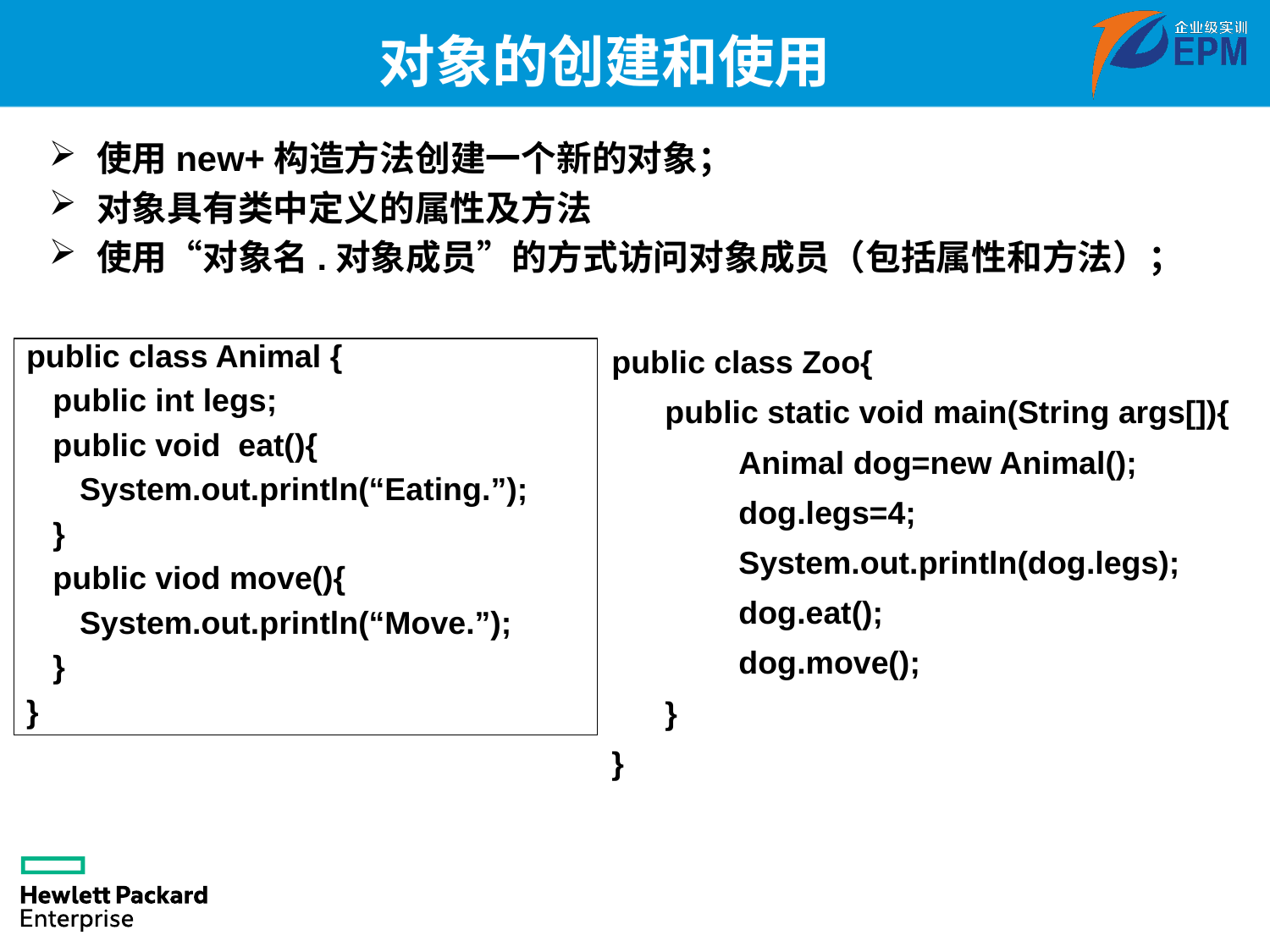

# 对象的创建和使用
使用new+构造方法创建一个新的对象；
对象具有类中定义的属性及方法
使用“对象名.对象成员”的方式访问对象成员（包括属性和方法）；
public class Animal {
   public int legs;
   public void  eat(){
      System.out.println(“Eating.”);
   }
   public viod move(){
      System.out.println(“Move.”);
   }
}
public class Zoo{
      public static void main(String args[]){
	Animal dog=new Animal();
	dog.legs=4;
	System.out.println(dog.legs);
	dog.eat();
	dog.move();
      }
}